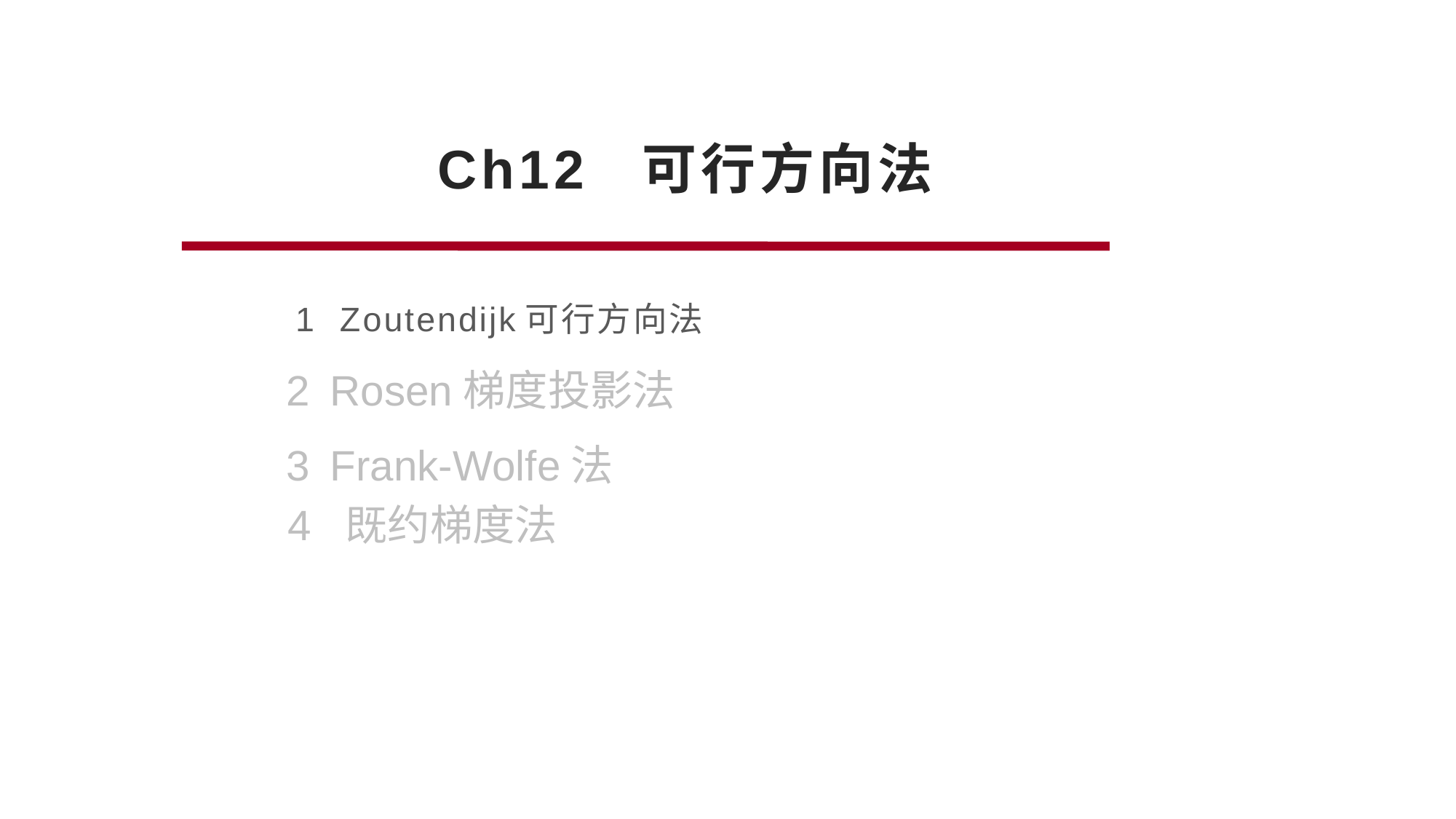

# Ch12  可行方向法

 1  Zoutendijk可行方向法
2  Rosen梯度投影法
3  Frank-Wolfe法
4  既约梯度法